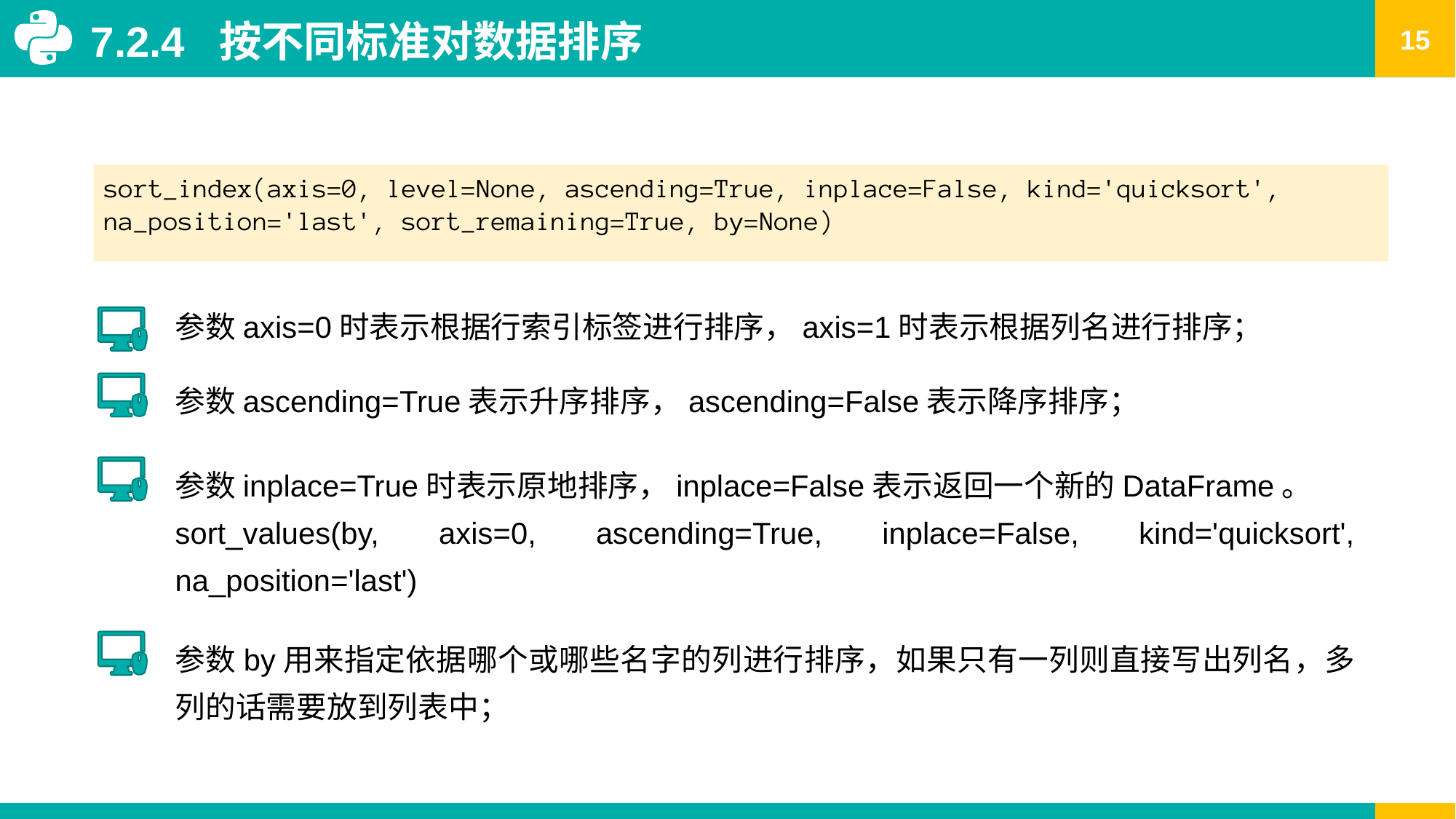

7.2.4  按不同标准对数据排序
sort_index(axis=0, level=None, ascending=True, inplace=False, kind='quicksort', na_position='last', sort_remaining=True, by=None)
参数axis=0时表示根据行索引标签进行排序，axis=1时表示根据列名进行排序；

参数ascending=True表示升序排序，ascending=False表示降序排序；

参数inplace=True时表示原地排序，inplace=False表示返回一个新的DataFrame。
sort_values(by, axis=0, ascending=True, inplace=False, kind='quicksort', na_position='last')

参数by用来指定依据哪个或哪些名字的列进行排序，如果只有一列则直接写出列名，多列的话需要放到列表中；